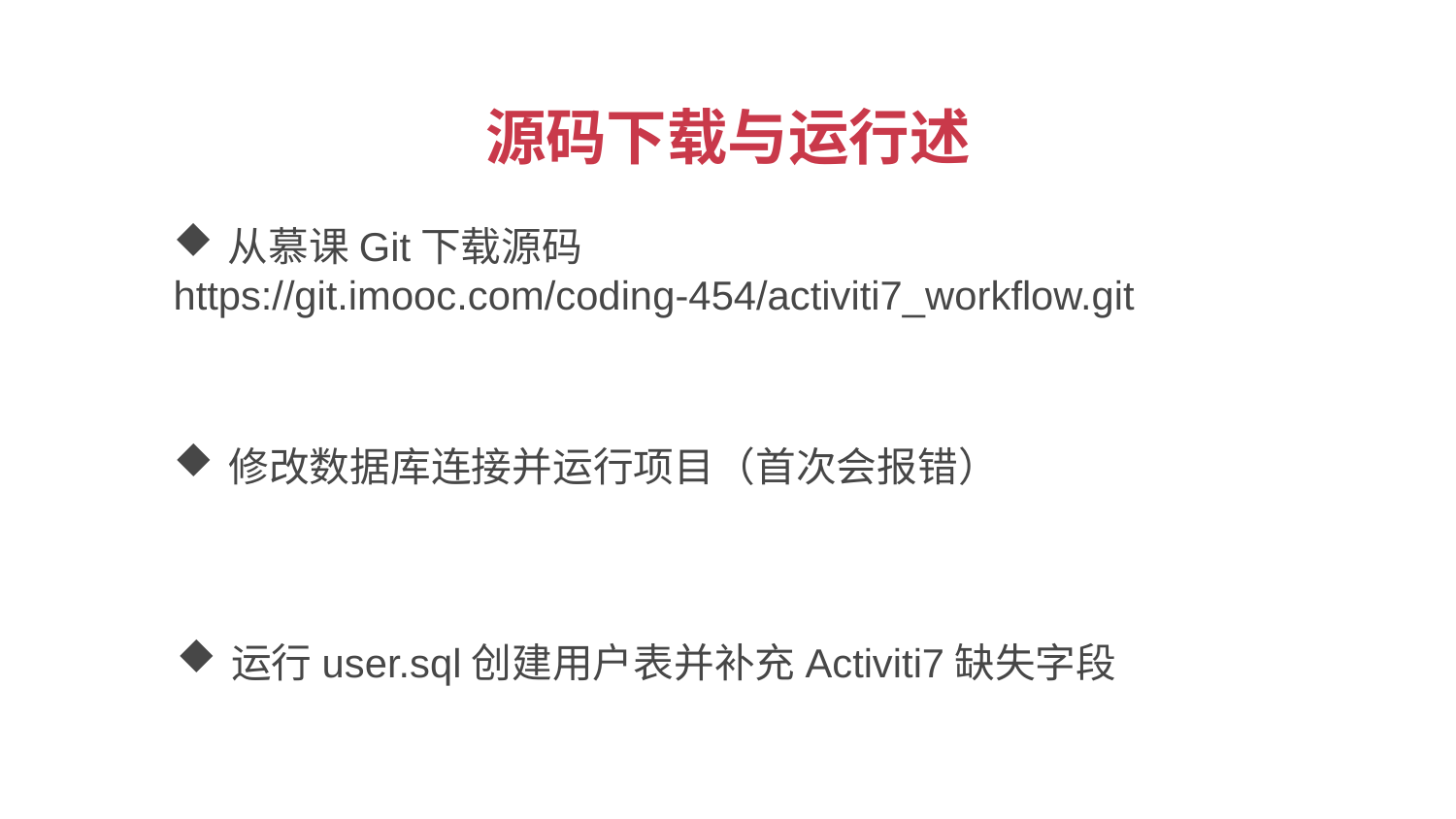

源码下载与运行述
从慕课Git下载源码
https://git.imooc.com/coding-454/activiti7_workflow.git
修改数据库连接并运行项目（首次会报错）
运行user.sql创建用户表并补充Activiti7缺失字段